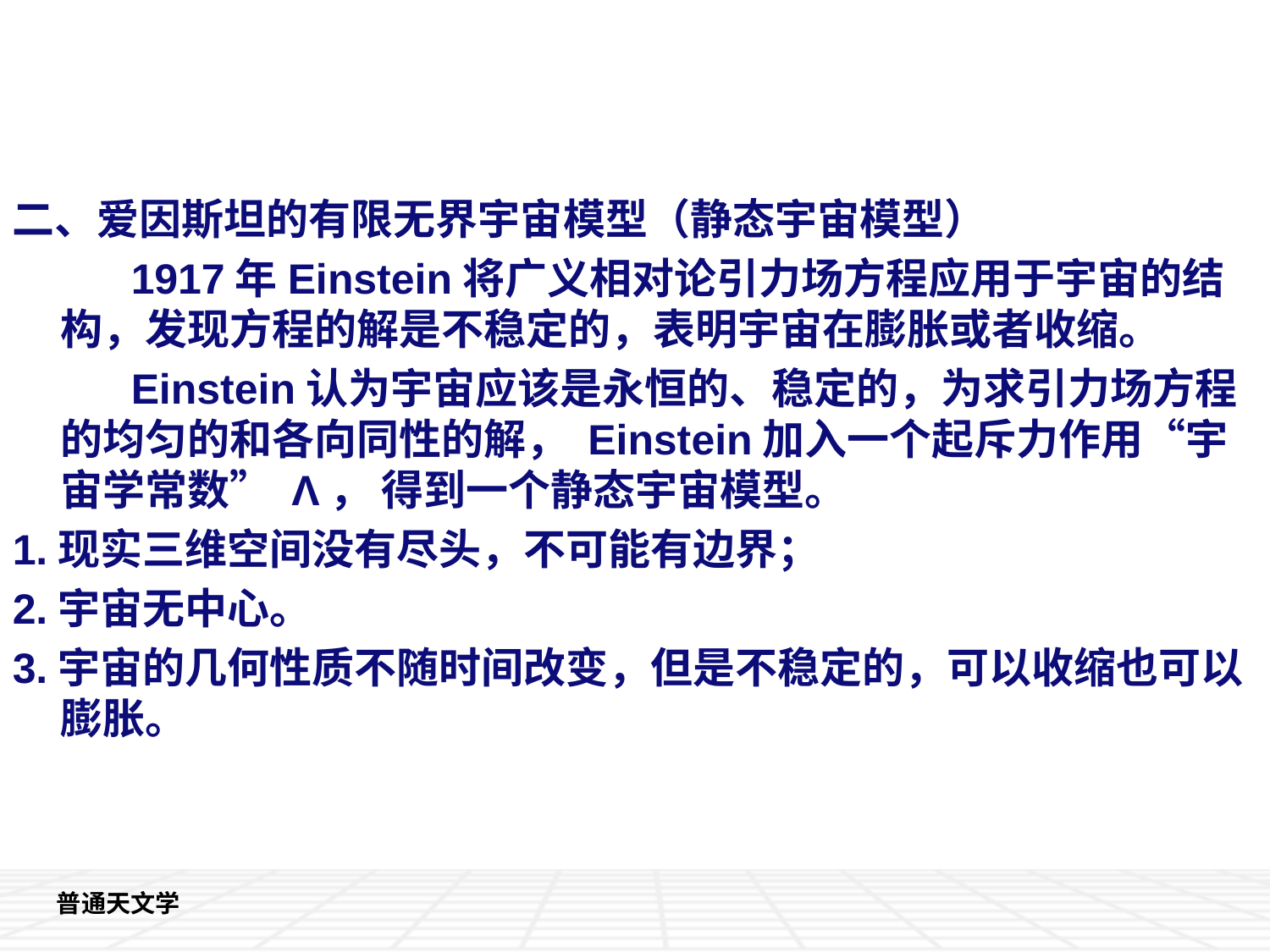

二、爱因斯坦的有限无界宇宙模型（静态宇宙模型）
          1917年Einstein将广义相对论引力场方程应用于宇宙的结构，发现方程的解是不稳定的，表明宇宙在膨胀或者收缩。
          Einstein认为宇宙应该是永恒的、稳定的，为求引力场方程的均匀的和各向同性的解， Einstein加入一个起斥力作用“宇宙学常数” Λ， 得到一个静态宇宙模型。
1.现实三维空间没有尽头，不可能有边界；
2.宇宙无中心。
3.宇宙的几何性质不随时间改变，但是不稳定的，可以收缩也可以膨胀。

   普通天文学